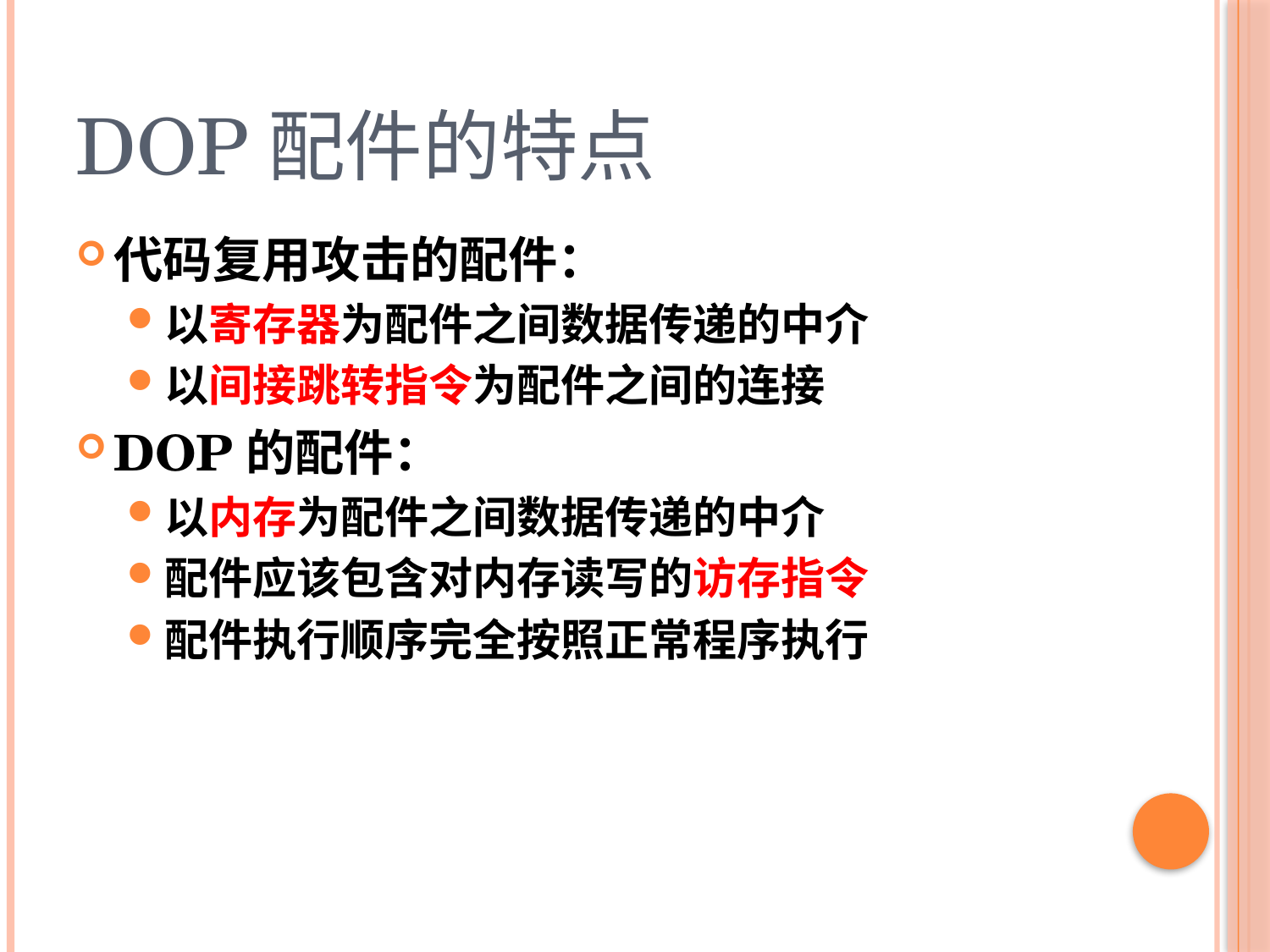

# DOP配件的特点
代码复用攻击的配件：
以寄存器为配件之间数据传递的中介
以间接跳转指令为配件之间的连接
DOP的配件：
以内存为配件之间数据传递的中介
配件应该包含对内存读写的访存指令
配件执行顺序完全按照正常程序执行